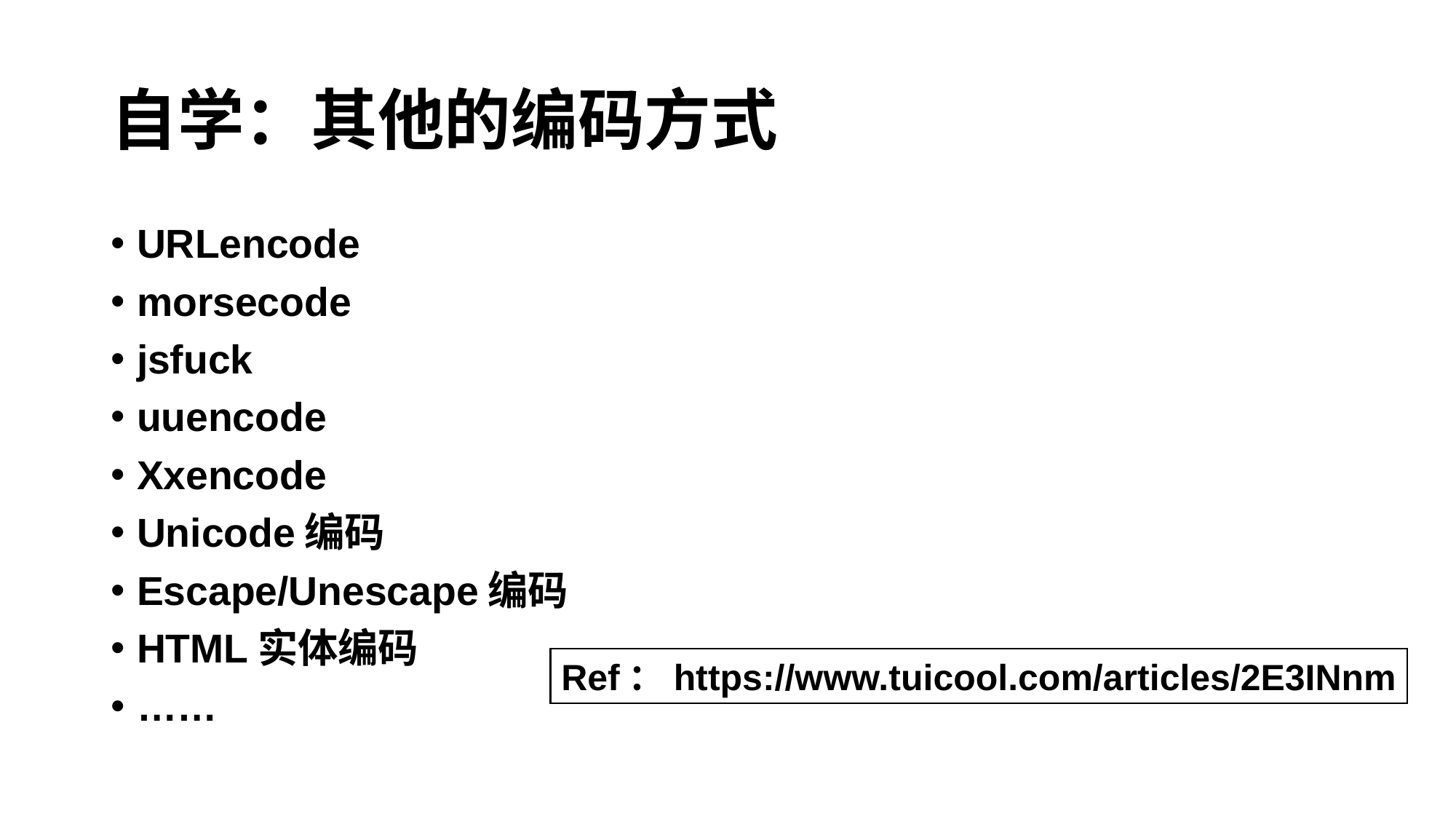

# 自学：其他的编码方式
URLencode
morsecode
jsfuck
uuencode
Xxencode
Unicode编码
Escape/Unescape编码
HTML实体编码
……

Ref：https://www.tuicool.com/articles/2E3INnm